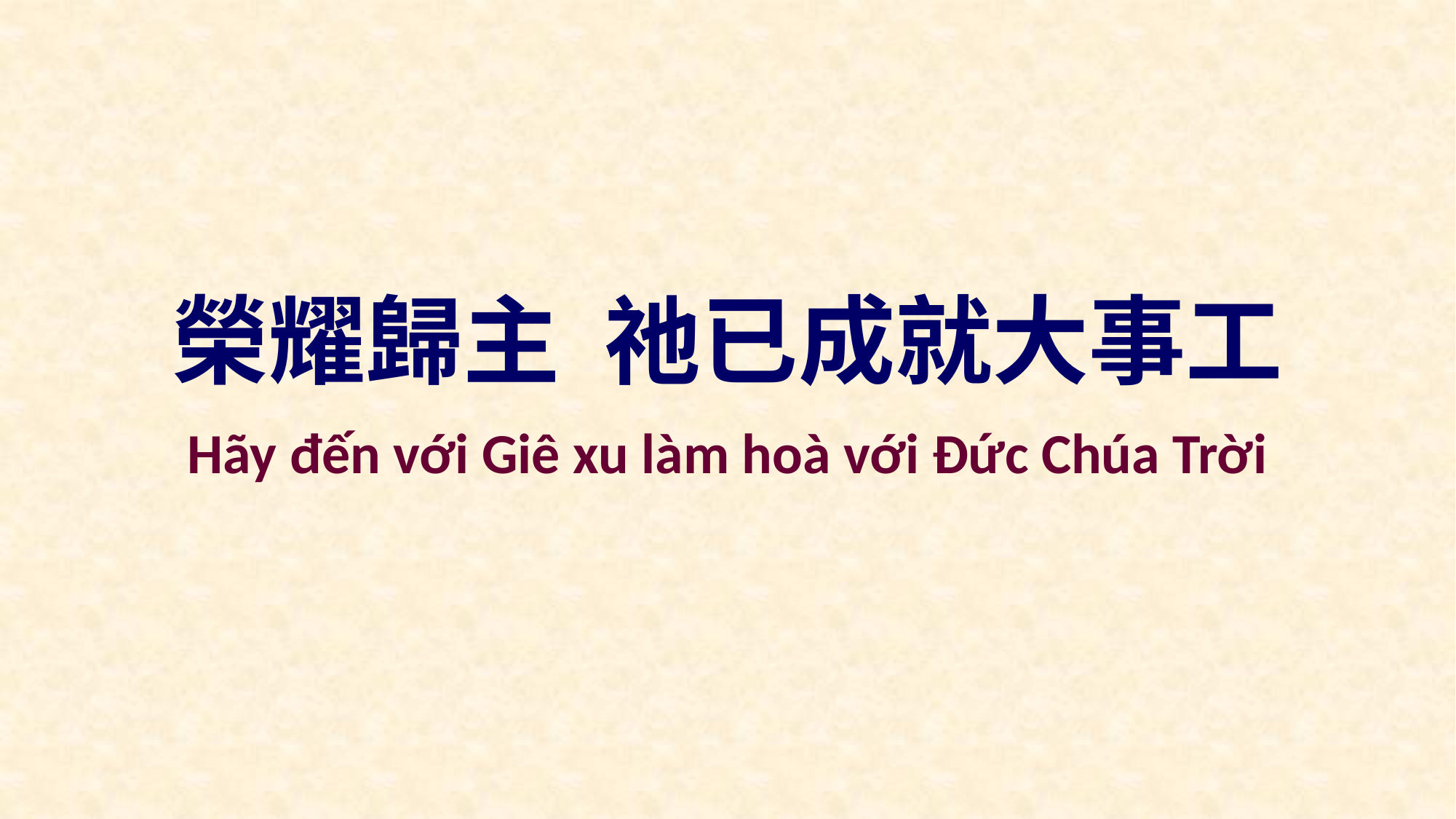

榮耀歸主  祂已成就大事工
Hãy đến với Giê xu làm hoà với Ðức Chúa Trời